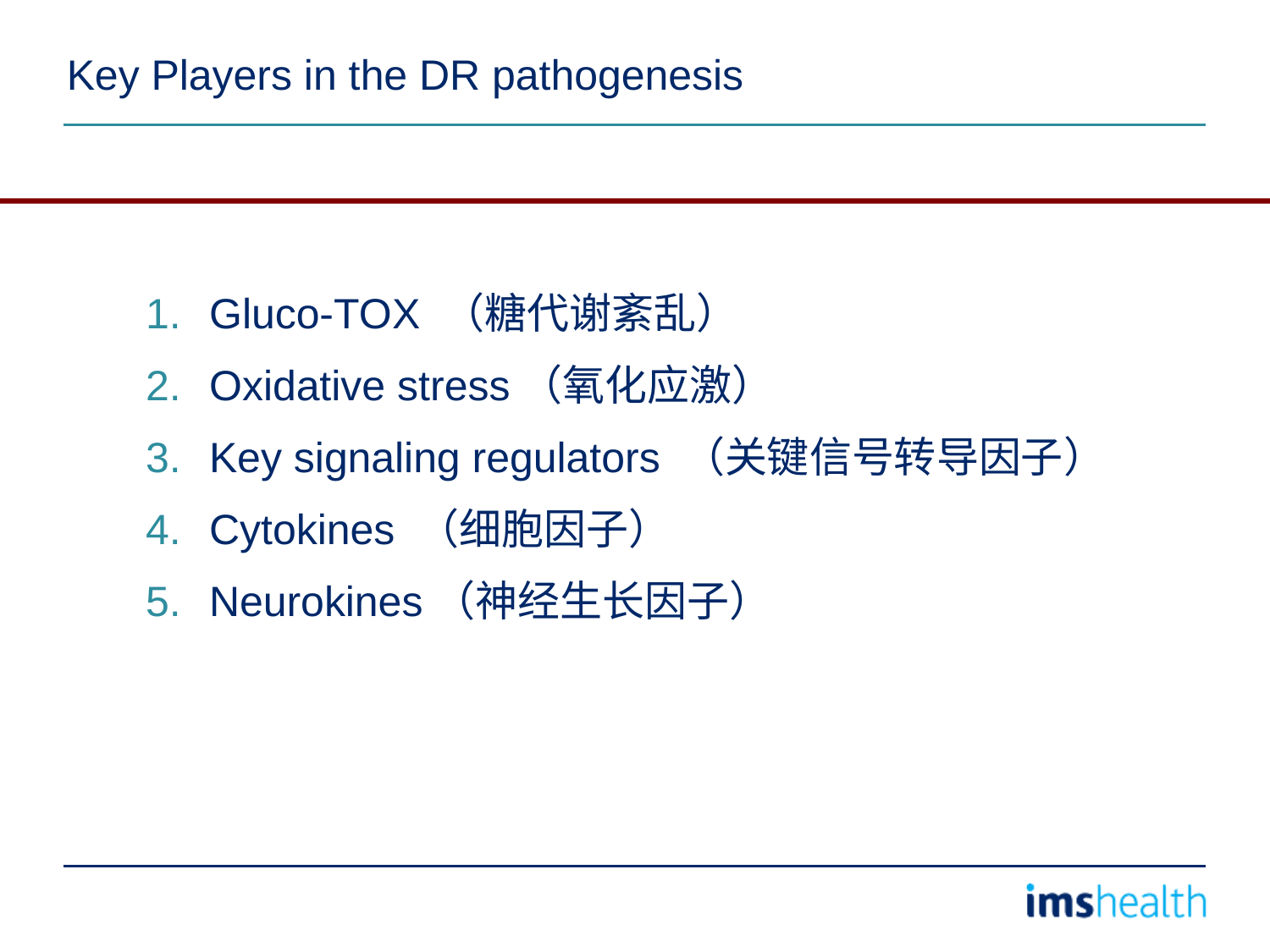

Key Players in the DR pathogenesis

Gluco-TOX （糖代谢紊乱）
Oxidative stress（氧化应激）
Key signaling regulators （关键信号转导因子）
Cytokines （细胞因子）
Neurokines（神经生长因子）